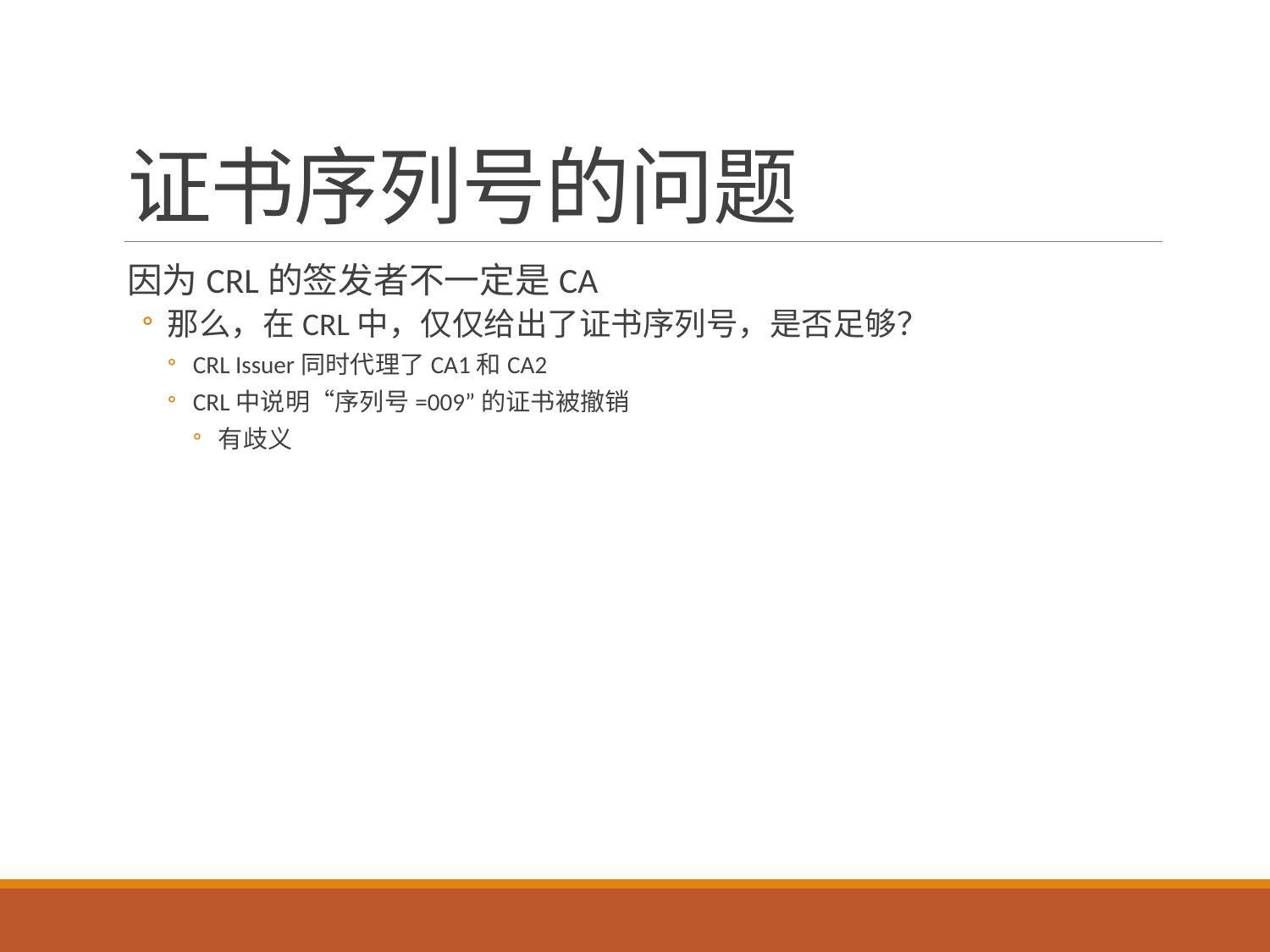

# 证书序列号的问题
因为CRL的签发者不一定是CA
那么，在CRL中，仅仅给出了证书序列号，是否足够？
CRL Issuer同时代理了CA1和CA2
CRL中说明“序列号=009”的证书被撤销
有歧义
54